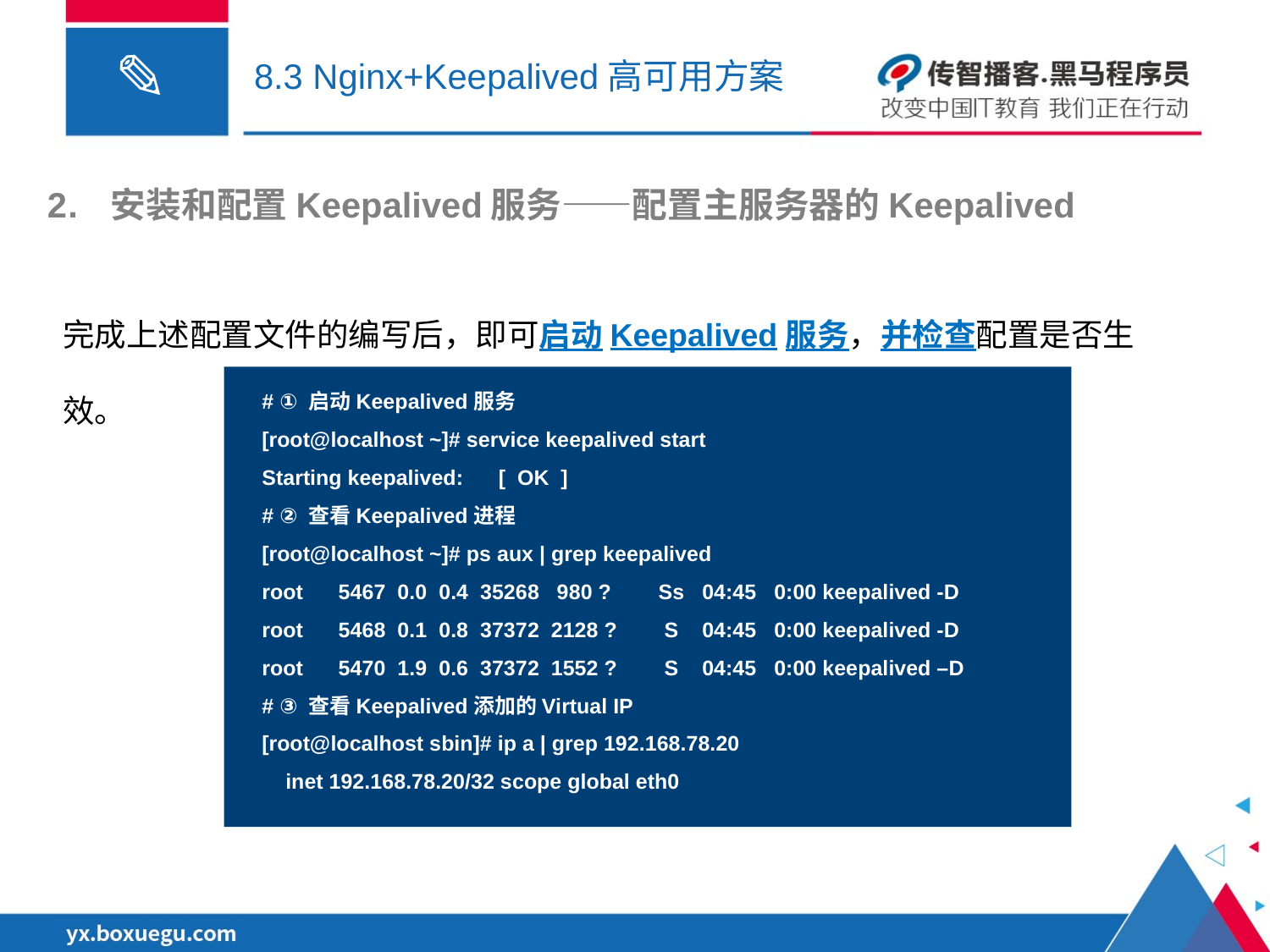

# 8.3 Nginx+Keepalived高可用方案
安装和配置Keepalived服务——配置主服务器的Keepalived
完成上述配置文件的编写后，即可启动Keepalived服务，并检查配置是否生效。

# ① 启动Keepalived服务
[root@localhost ~]# service keepalived start
Starting keepalived:      [  OK  ]
# ② 查看Keepalived进程
[root@localhost ~]# ps aux | grep keepalived
root      5467  0.0  0.4  35268   980 ?        Ss   04:45   0:00 keepalived -D
root      5468  0.1  0.8  37372  2128 ?        S    04:45   0:00 keepalived -D
root      5470  1.9  0.6  37372  1552 ?        S    04:45   0:00 keepalived –D
# ③ 查看Keepalived添加的Virtual IP
[root@localhost sbin]# ip a | grep 192.168.78.20
    inet 192.168.78.20/32 scope global eth0